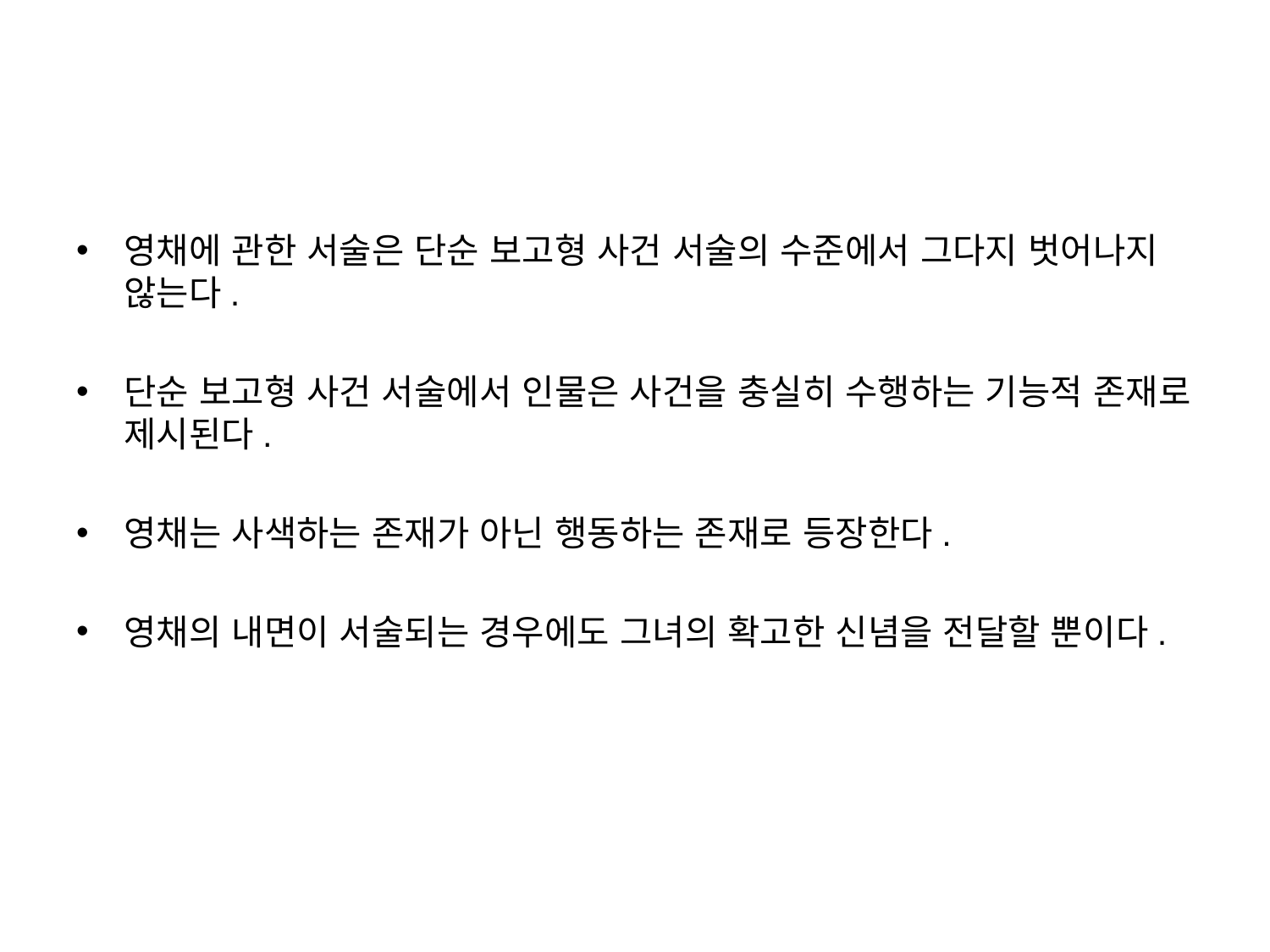

영채에 관한 서술은 단순 보고형 사건 서술의 수준에서 그다지 벗어나지 않는다.

단순 보고형 사건 서술에서 인물은 사건을 충실히 수행하는 기능적 존재로 제시된다.

영채는 사색하는 존재가 아닌 행동하는 존재로 등장한다.

영채의 내면이 서술되는 경우에도 그녀의 확고한 신념을 전달할 뿐이다.